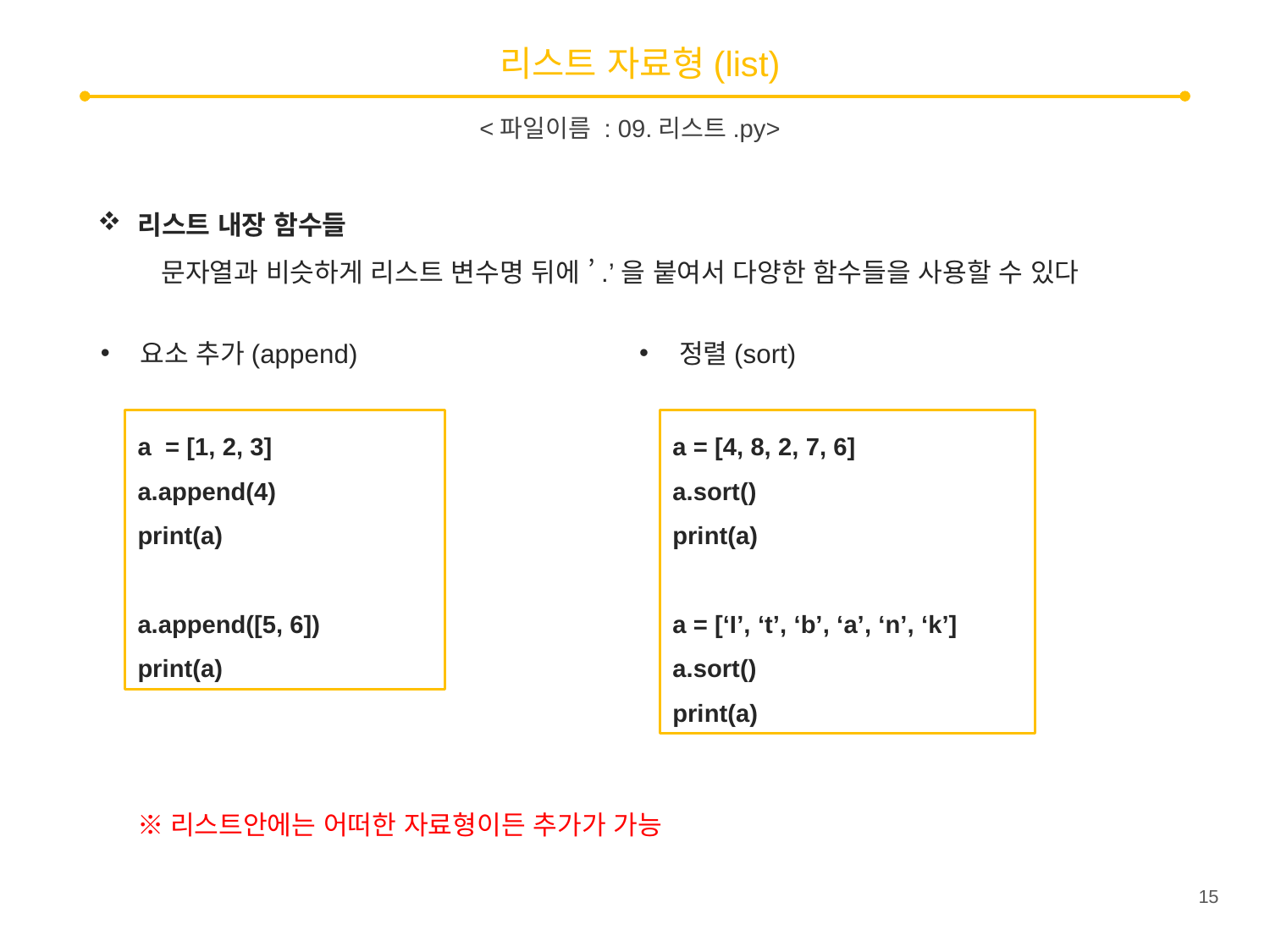

# 리스트 자료형(list)
<파일이름 : 09.리스트.py>
리스트 내장 함수들
문자열과 비슷하게 리스트 변수명 뒤에 ’.’을 붙여서 다양한 함수들을 사용할 수 있다
요소 추가(append)
정렬(sort)
a  = [1, 2, 3]
a.append(4)
print(a)

a.append([5, 6])
print(a)
a = [4, 8, 2, 7, 6]
a.sort()
print(a)

a = [‘I’, ‘t’, ‘b’, ‘a’, ‘n’, ‘k’]
a.sort()
print(a)
※리스트안에는 어떠한 자료형이든 추가가 가능